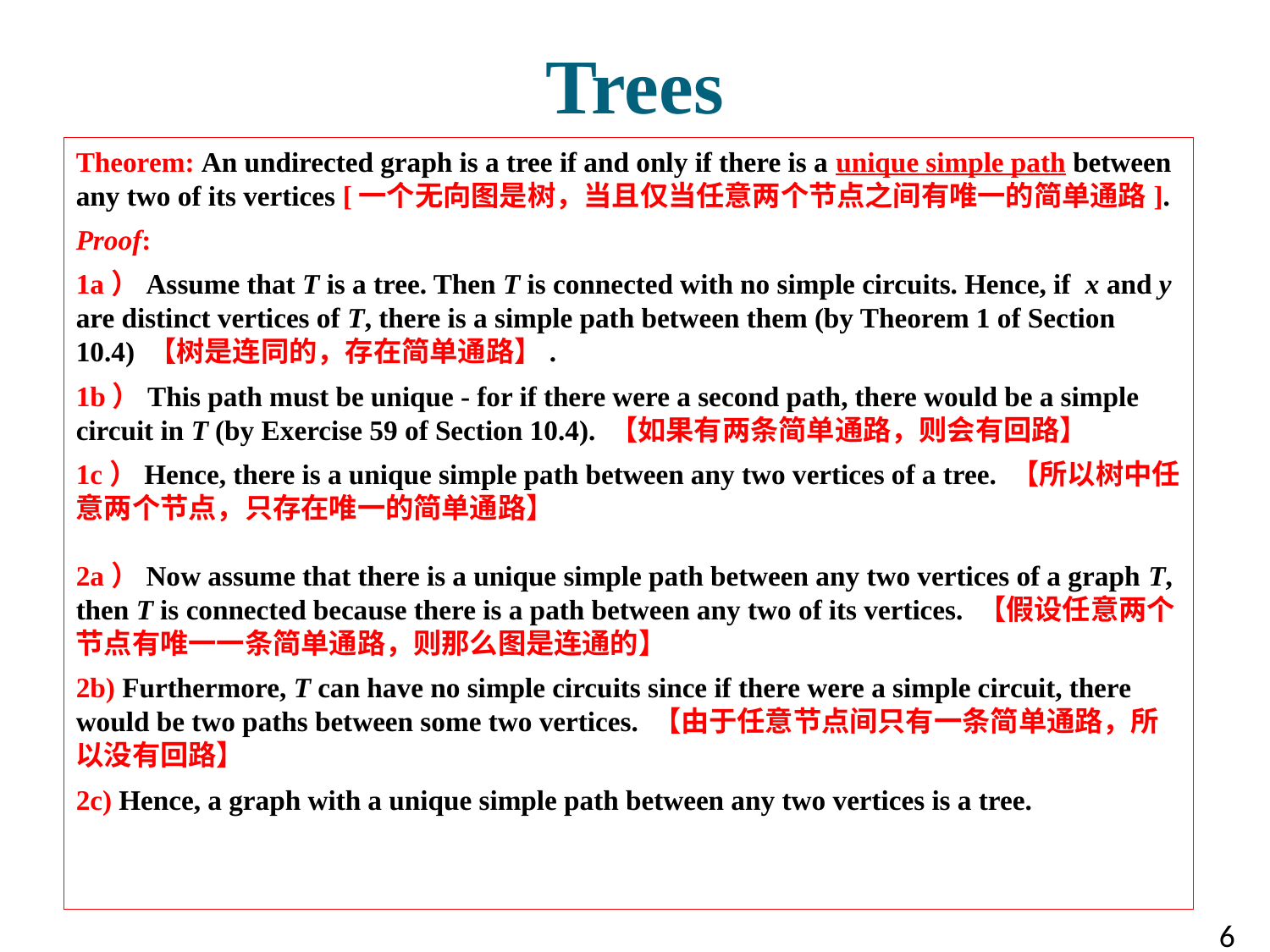

# Trees
Theorem: An undirected graph is a tree if and only if there is a unique simple path between any two of its vertices [一个无向图是树，当且仅当任意两个节点之间有唯一的简单通路].
Proof:
1a）Assume that T is a tree. Then T is connected with no simple circuits. Hence, if  x and y are distinct vertices of T, there is a simple path between them (by Theorem 1 of Section 10.4) 【树是连同的，存在简单通路】.
1b）This path must be unique - for if there were a second path, there would be a simple circuit in T (by Exercise 59 of Section 10.4). 【如果有两条简单通路，则会有回路】
1c）Hence, there is a unique simple path between any two vertices of a tree. 【所以树中任意两个节点，只存在唯一的简单通路】

2a）Now assume that there is a unique simple path between any two vertices of a graph T, then T is connected because there is a path between any two of its vertices. 【假设任意两个节点有唯一一条简单通路，则那么图是连通的】
2b) Furthermore, T can have no simple circuits since if there were a simple circuit, there would be two paths between some two vertices. 【由于任意节点间只有一条简单通路，所以没有回路】
2c) Hence, a graph with a unique simple path between any two vertices is a tree.